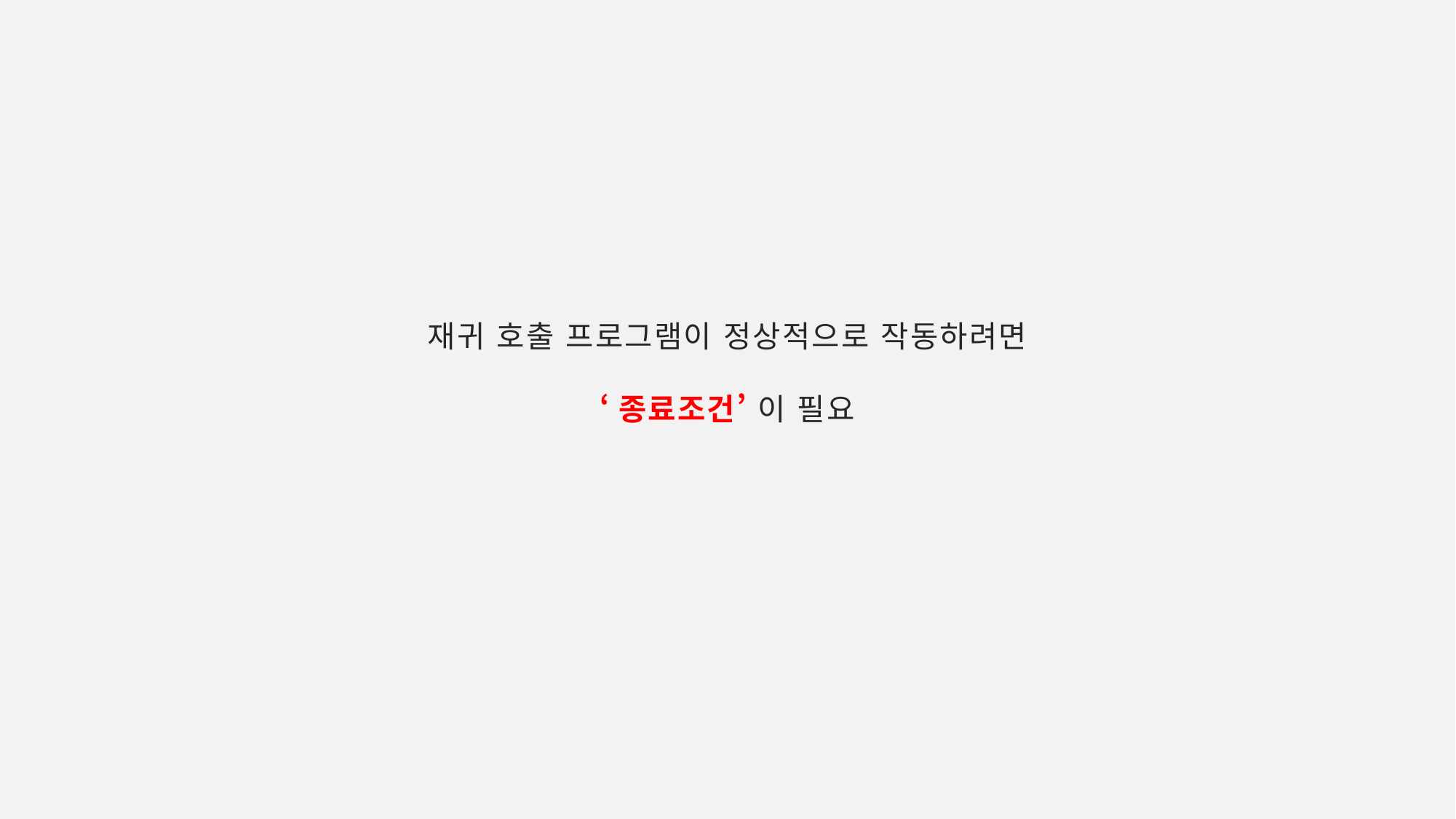

재귀 호출 프로그램이 정상적으로 작동하려면

‘종료조건’ 이 필요